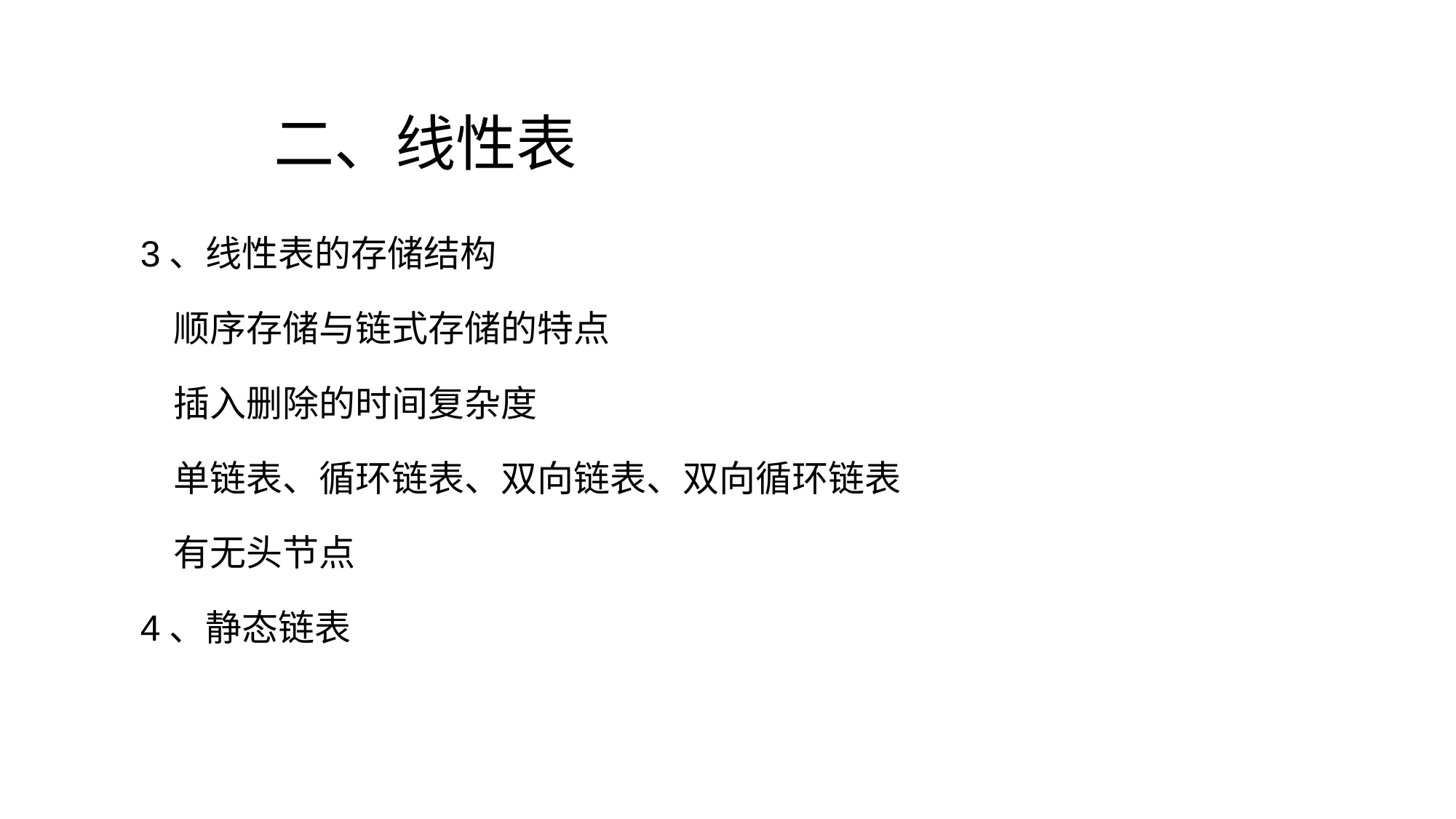

二、线性表

3、线性表的存储结构
   顺序存储与链式存储的特点
   插入删除的时间复杂度
   单链表、循环链表、双向链表、双向循环链表
   有无头节点
4、静态链表